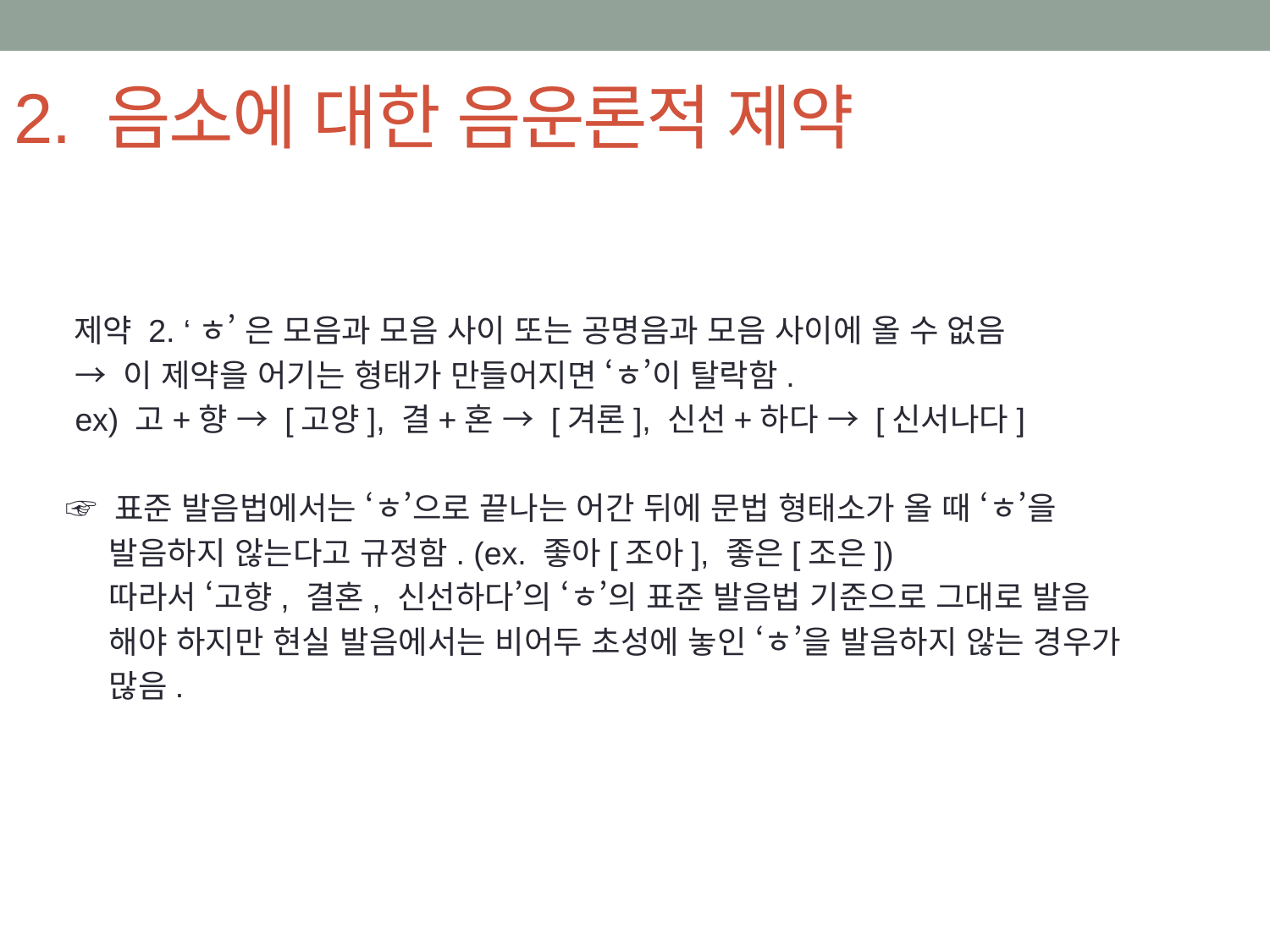

# 2. 음소에 대한 음운론적 제약

      제약 2. ‘ㅎ’ 은 모음과 모음 사이 또는 공명음과 모음 사이에 올 수 없음
       → 이 제약을 어기는 형태가 만들어지면 ‘ㅎ’이 탈락함.
       ex) 고+향 → [고양], 결+혼 → [겨론], 신선+하다 → [신서나다]

      ☞ 표준 발음법에서는 ‘ㅎ’으로 끝나는 어간 뒤에 문법 형태소가 올 때 ‘ㅎ’을
          발음하지 않는다고 규정함. (ex. 좋아[조아], 좋은[조은])
          따라서 ‘고향, 결혼, 신선하다’의 ‘ㅎ’의 표준 발음법 기준으로 그대로 발음
          해야 하지만 현실 발음에서는 비어두 초성에 놓인 ‘ㅎ’을 발음하지 않는 경우가
          많음.